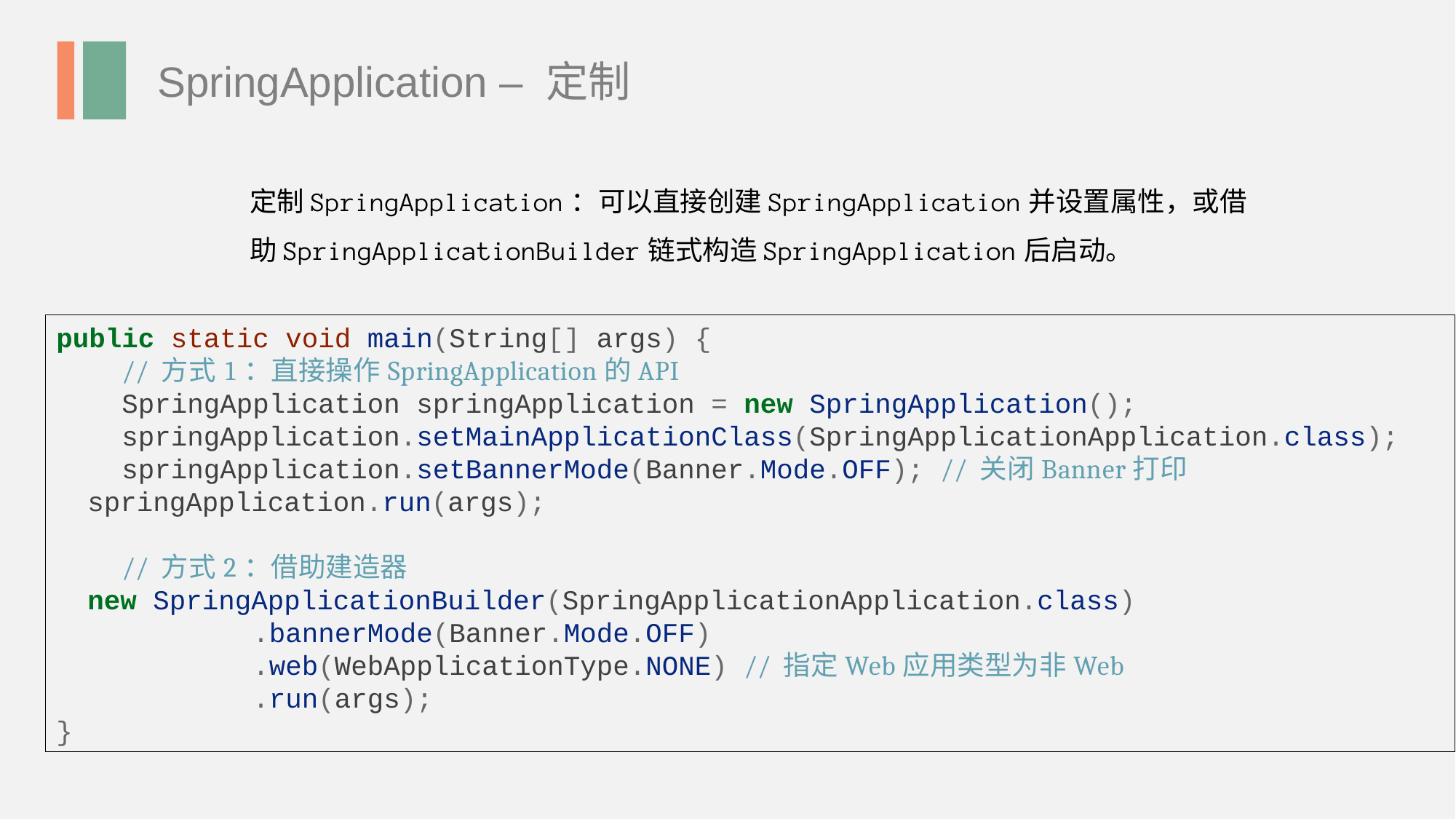

SpringApplication – 定制
定制SpringApplication：可以直接创建SpringApplication并设置属性，或借助SpringApplicationBuilder链式构造SpringApplication后启动。
public static void main(String[] args) {
    // 方式1：直接操作SpringApplication的API
    SpringApplication springApplication = new SpringApplication();
    springApplication.setMainApplicationClass(SpringApplicationApplication.class);
    springApplication.setBannerMode(Banner.Mode.OFF); // 关闭Banner打印
    springApplication.run(args);
    // 方式2：借助建造器
    new SpringApplicationBuilder(SpringApplicationApplication.class)
            .bannerMode(Banner.Mode.OFF)
            .web(WebApplicationType.NONE) // 指定Web应用类型为非Web
            .run(args);
}